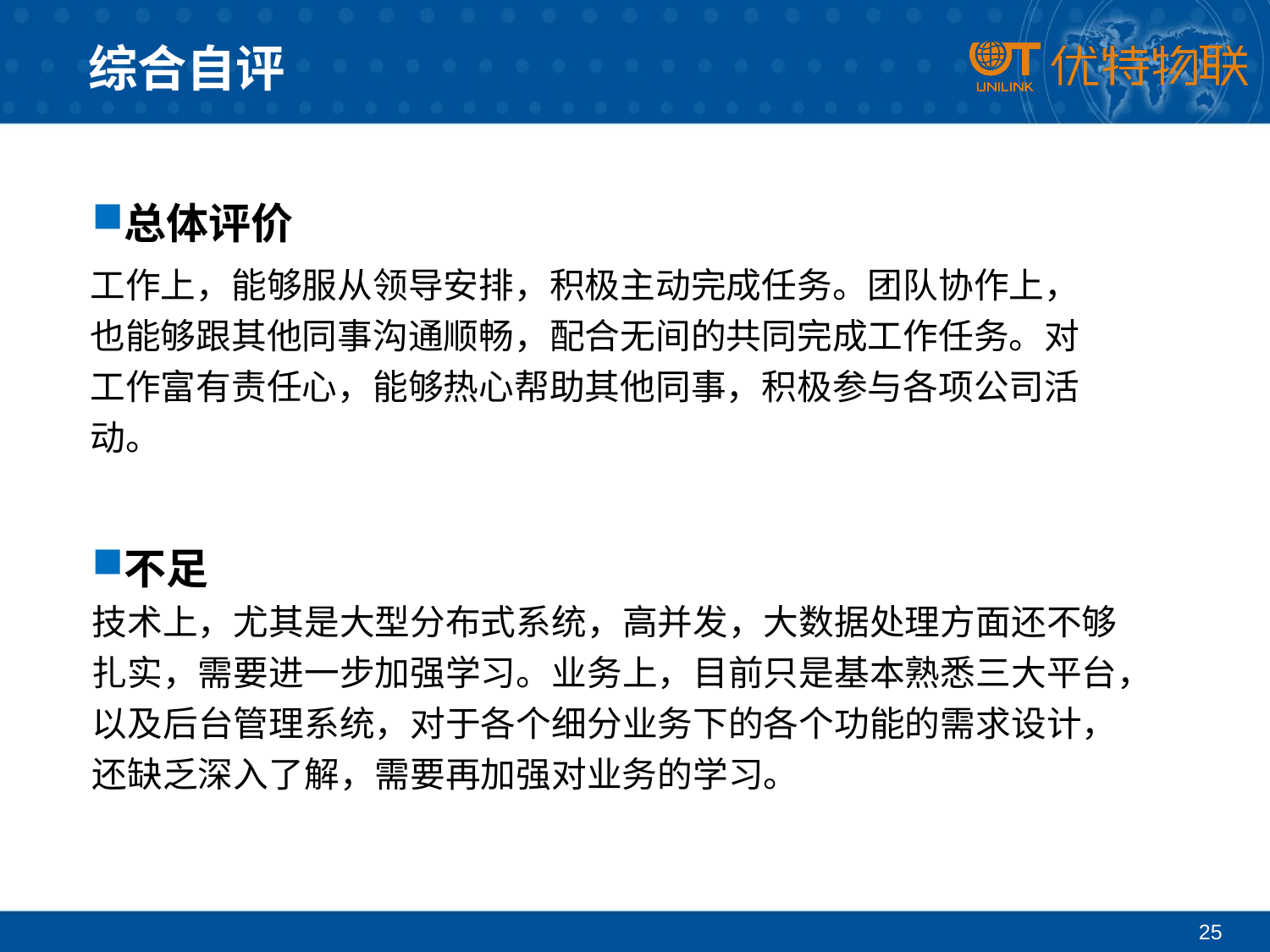

# 综合自评
总体评价

工作上，能够服从领导安排，积极主动完成任务。团队协作上，也能够跟其他同事沟通顺畅，配合无间的共同完成工作任务。对工作富有责任心，能够热心帮助其他同事，积极参与各项公司活动。
不足

技术上，尤其是大型分布式系统，高并发，大数据处理方面还不够扎实，需要进一步加强学习。业务上，目前只是基本熟悉三大平台，以及后台管理系统，对于各个细分业务下的各个功能的需求设计，还缺乏深入了解，需要再加强对业务的学习。
25